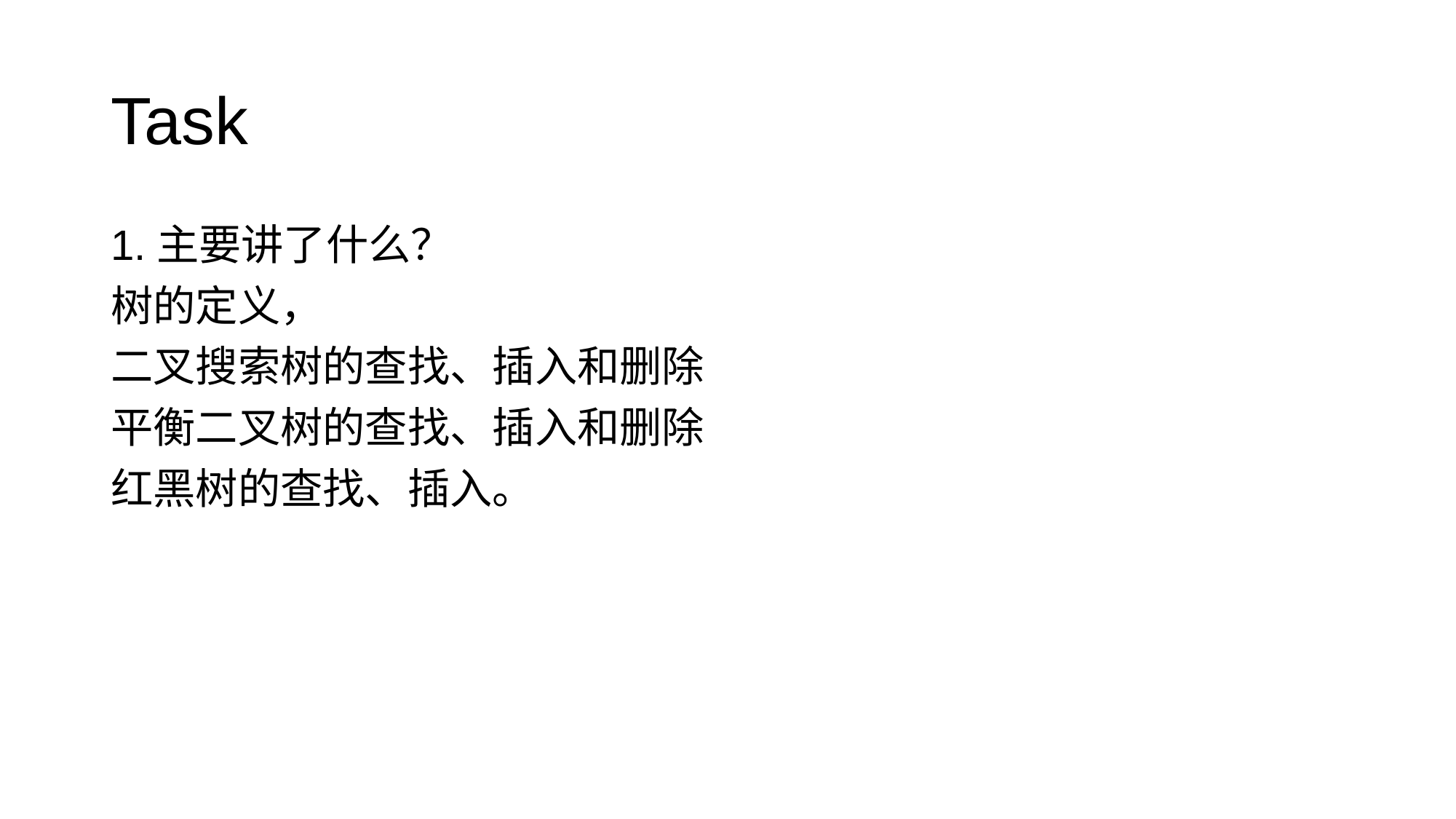

# Task
1.主要讲了什么？
树的定义，
二叉搜索树的查找、插入和删除
平衡二叉树的查找、插入和删除
红黑树的查找、插入。